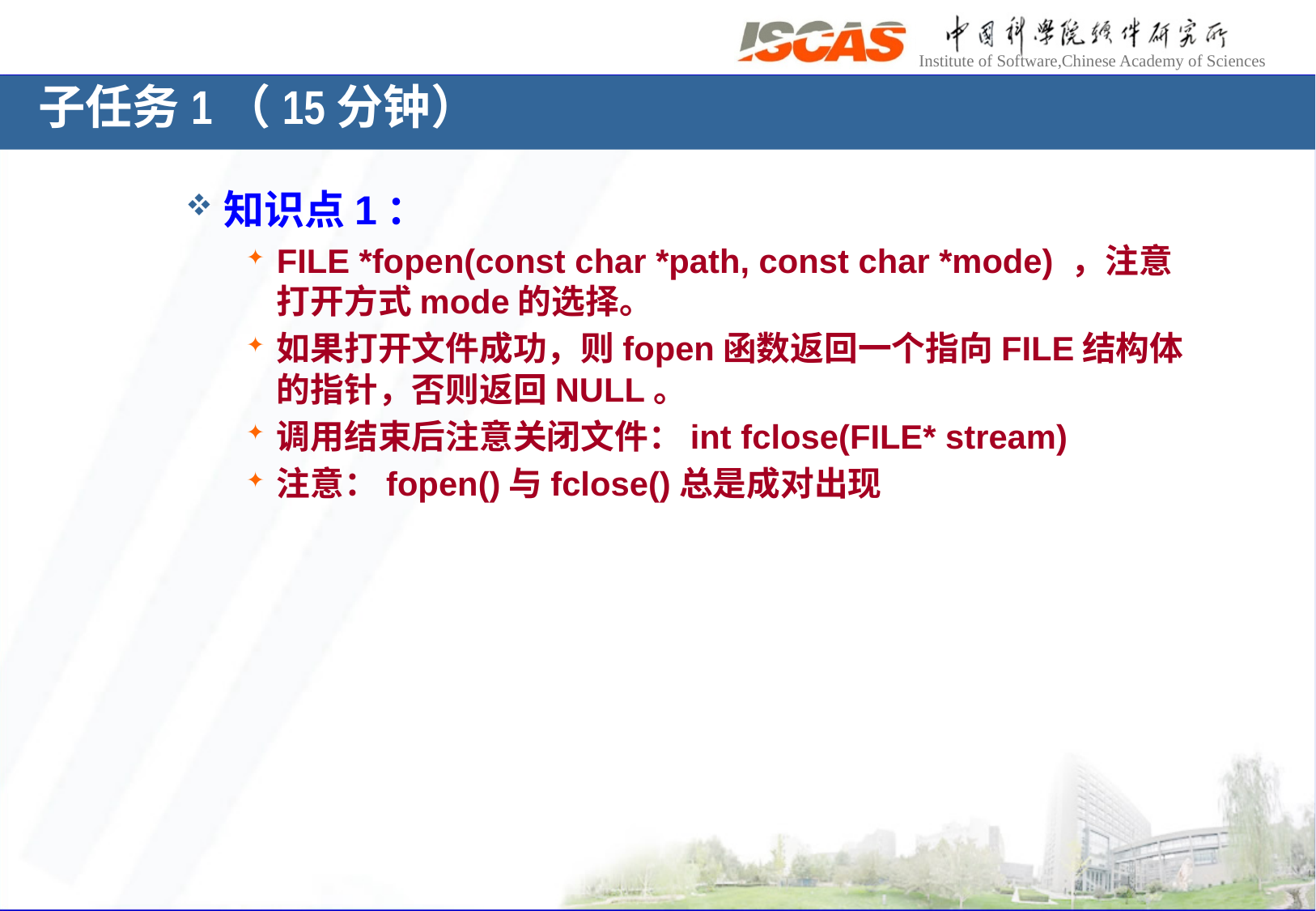

子任务1（15分钟）
知识点1：
FILE *fopen(const char *path, const char *mode) ，注意打开方式mode的选择。
如果打开文件成功，则fopen函数返回一个指向FILE结构体的指针，否则返回NULL。
调用结束后注意关闭文件：int fclose(FILE* stream)
注意：fopen()与fclose()总是成对出现